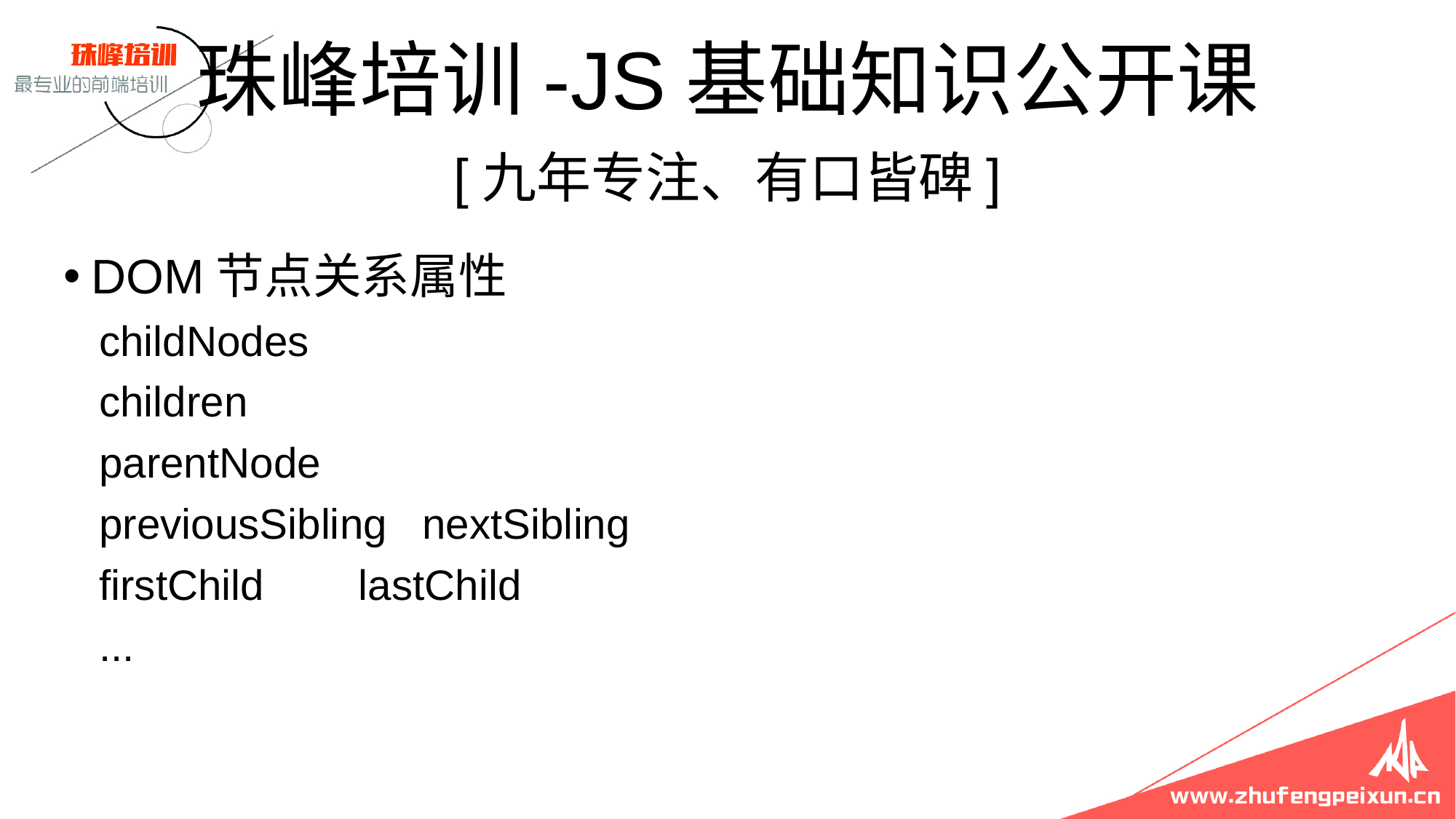

# 珠峰培训-JS基础知识公开课
[九年专注、有口皆碑]

DOM节点关系属性
   childNodes
   children
   parentNode
   previousSibling   nextSibling
   firstChild        lastChild
   ...